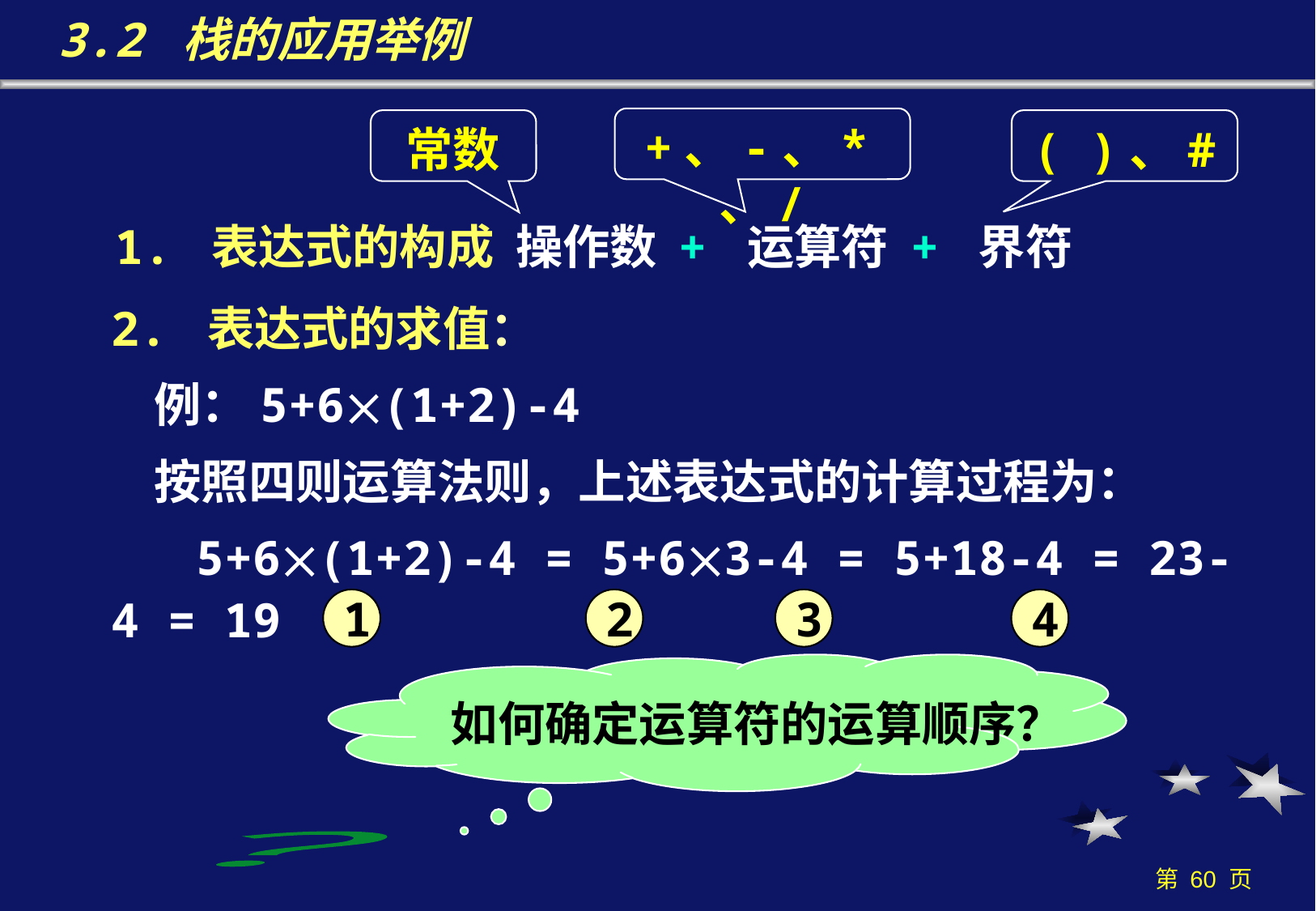

3.2 栈的应用举例
+、-、*、/
常数
( )、#
1. 表达式的构成  操作数 + 运算符 + 界符
2. 表达式的求值：
   例：5+6×(1+2)-4
   按照四则运算法则，上述表达式的计算过程为：
   5+6×(1+2)-4 = 5+6×3-4 = 5+18-4 = 23-4 = 19
1
2
3
4
如何确定运算符的运算顺序？
？